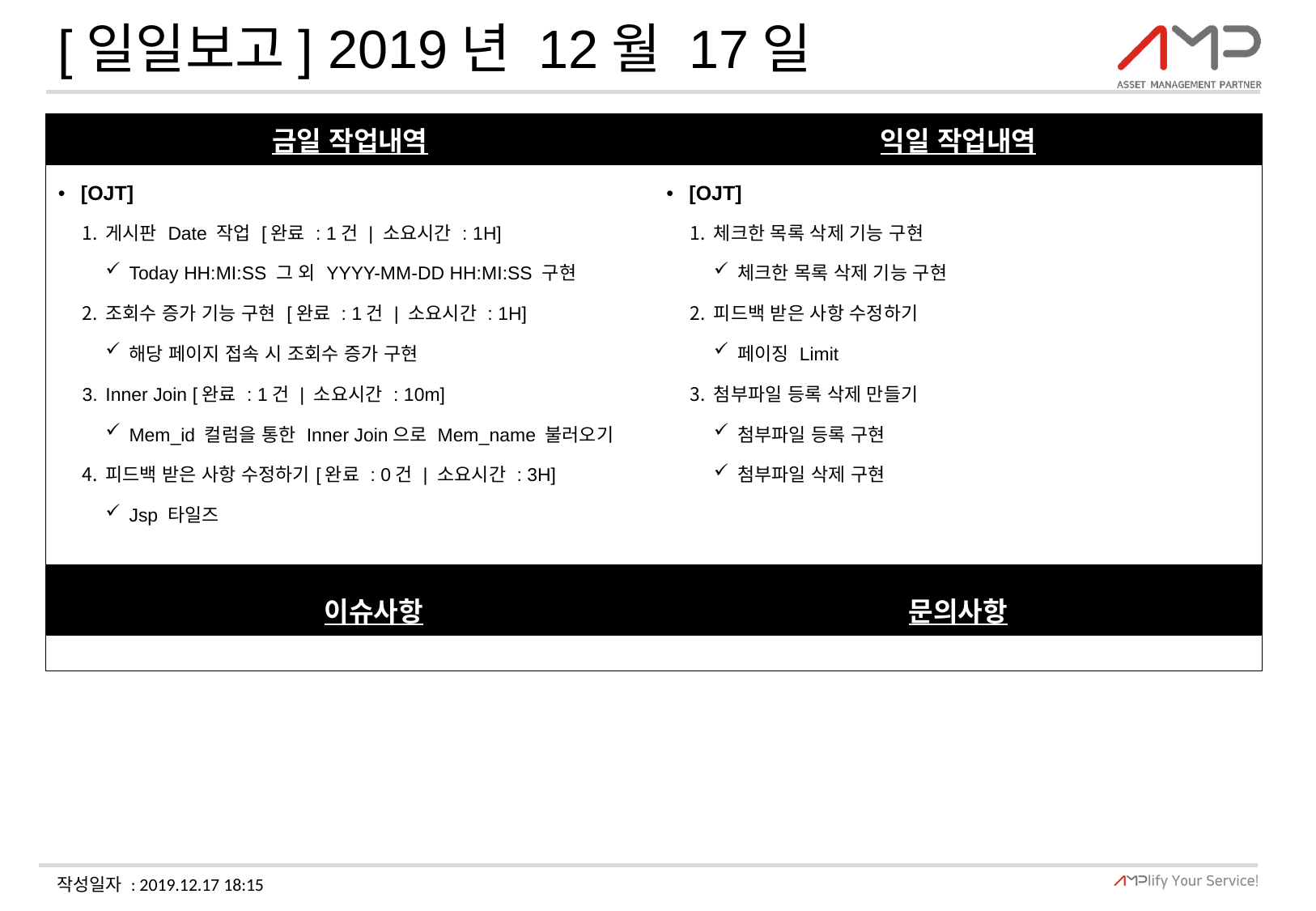

# [일일보고] 2019년 12월 17일
| 금일 작업내역 | 익일 작업내역 |
| --- | --- |
| [OJT] 게시판 Date 작업 [완료 : 1건 | 소요시간 : 1H] Today HH:MI:SS 그 외 YYYY-MM-DD HH:MI:SS 구현 조회수 증가 기능 구현 [완료 : 1건 | 소요시간 : 1H] 해당 페이지 접속 시 조회수 증가 구현 Inner Join [완료 : 1건 | 소요시간 : 10m] Mem\_id 컬럼을 통한 Inner Join으로 Mem\_name 불러오기 피드백 받은 사항 수정하기[완료 : 0건 | 소요시간 : 3H] Jsp 타일즈 | [OJT] 체크한 목록 삭제 기능 구현 체크한 목록 삭제 기능 구현 피드백 받은 사항 수정하기 페이징 Limit 첨부파일 등록 삭제 만들기 첨부파일 등록 구현 첨부파일 삭제 구현 |
| 이슈사항 | 문의사항 |
|  |  |
작성일자 : 2019.12.17 18:15